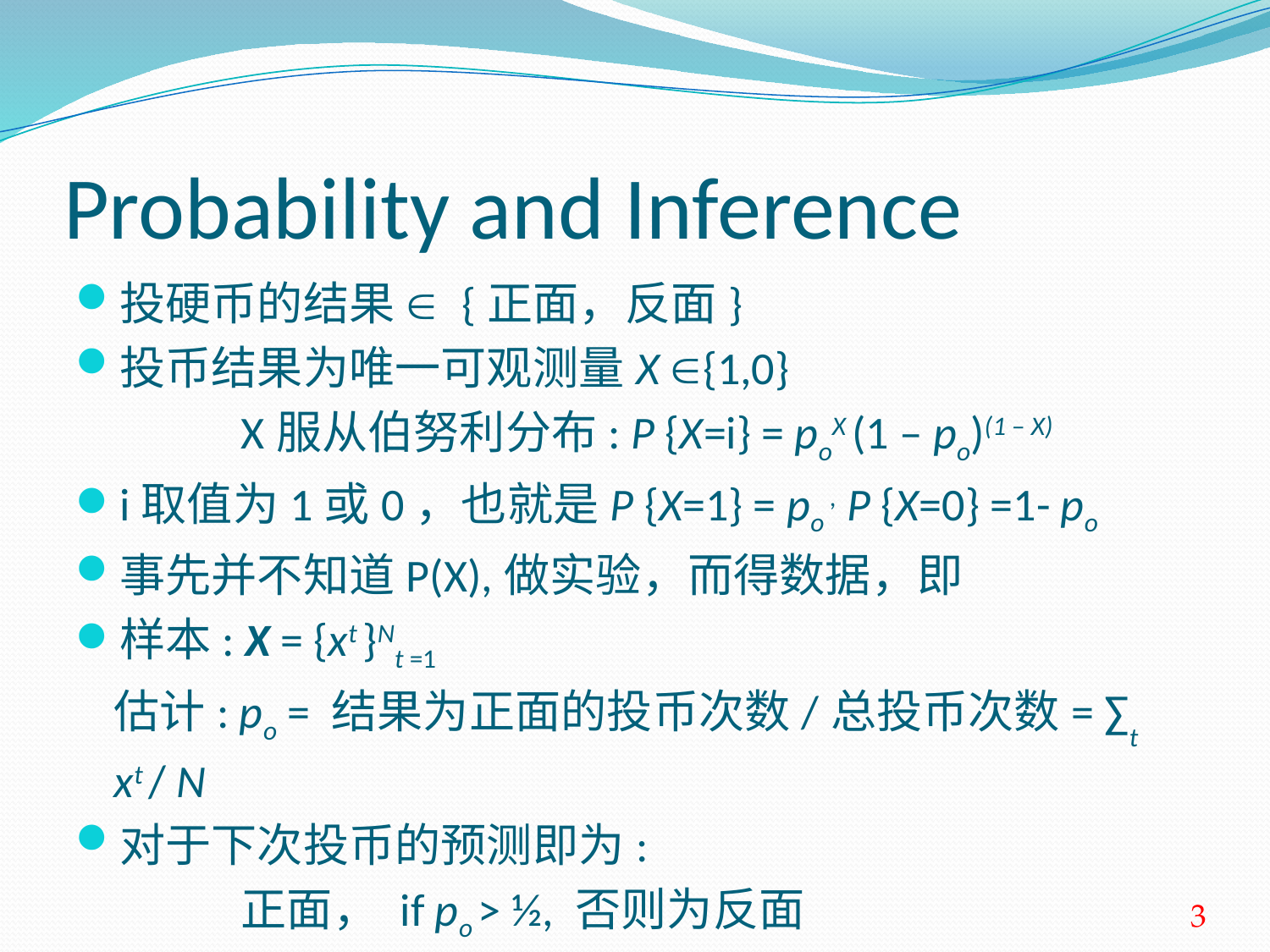

# Probability and Inference
投硬币的结果∈ {正面，反面}
投币结果为唯一可观测量X ∈{1,0}
		X服从伯努利分布: P {X=i} = poX (1 ‒ po)(1 ‒ X)
i取值为1或0，也就是P {X=1} = po , P {X=0} =1- po
事先并不知道P(X),做实验，而得数据，即
样本: X = {xt }Nt =1
	估计: po = 结果为正面的投币次数/总投币次数= ∑t xt / N
对于下次投币的预测即为:
		正面， if po > ½, 否则为反面
3